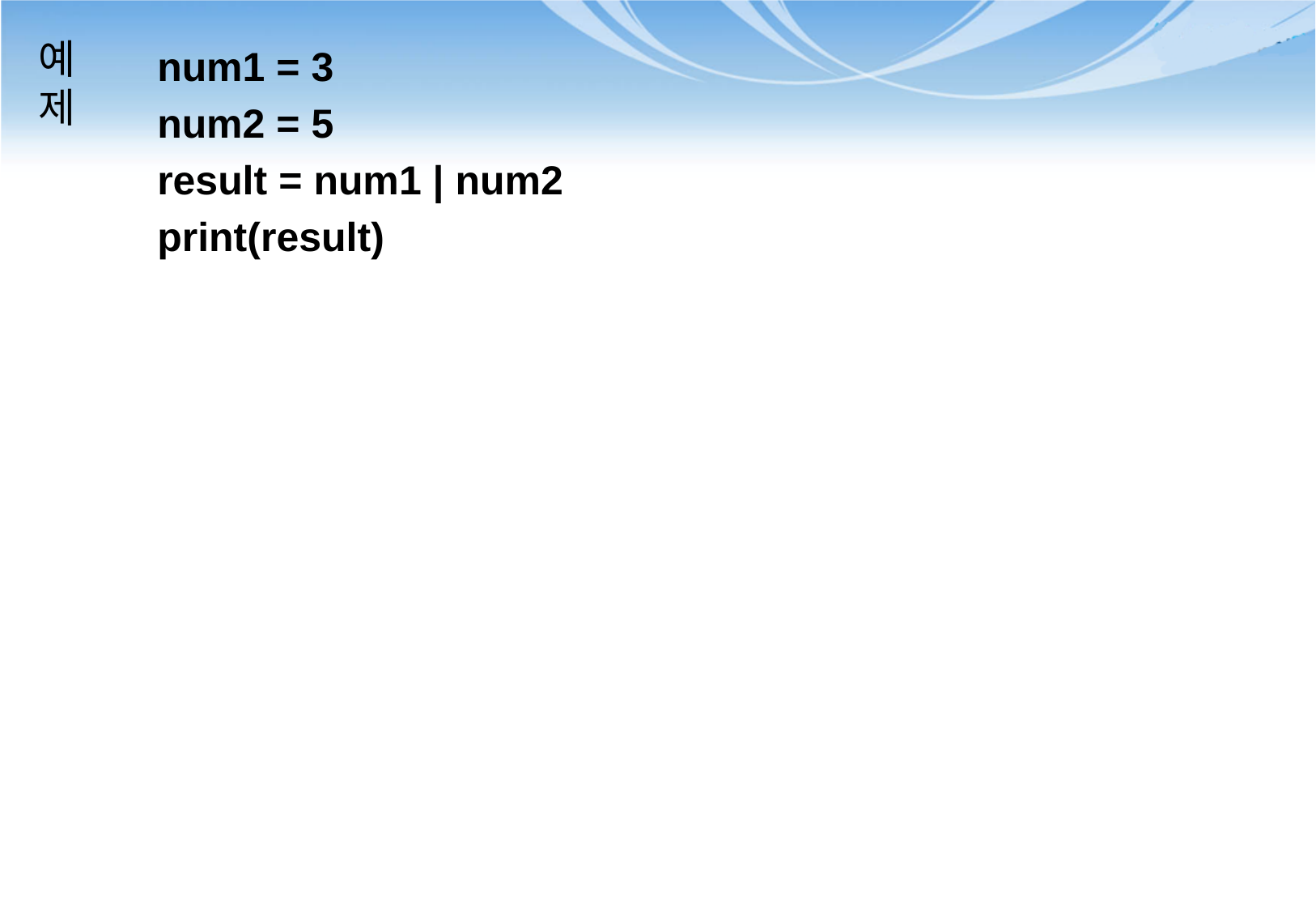

# 예 제
num1 = 3
num2 = 5
result = num1 | num2
print(result)